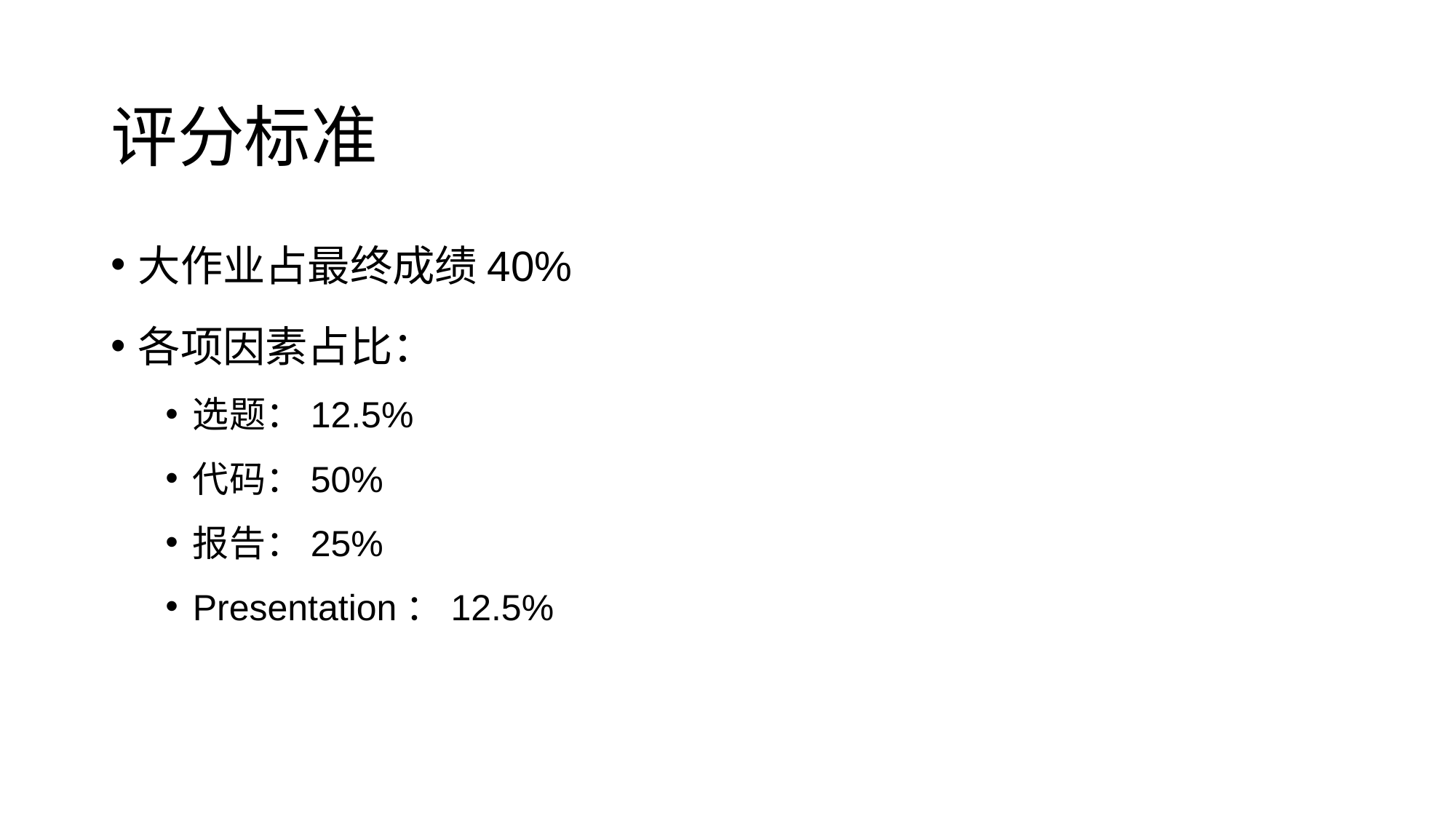

# 评分标准
大作业占最终成绩40%
各项因素占比：
选题：12.5%
代码：50%
报告：25%
Presentation：12.5%